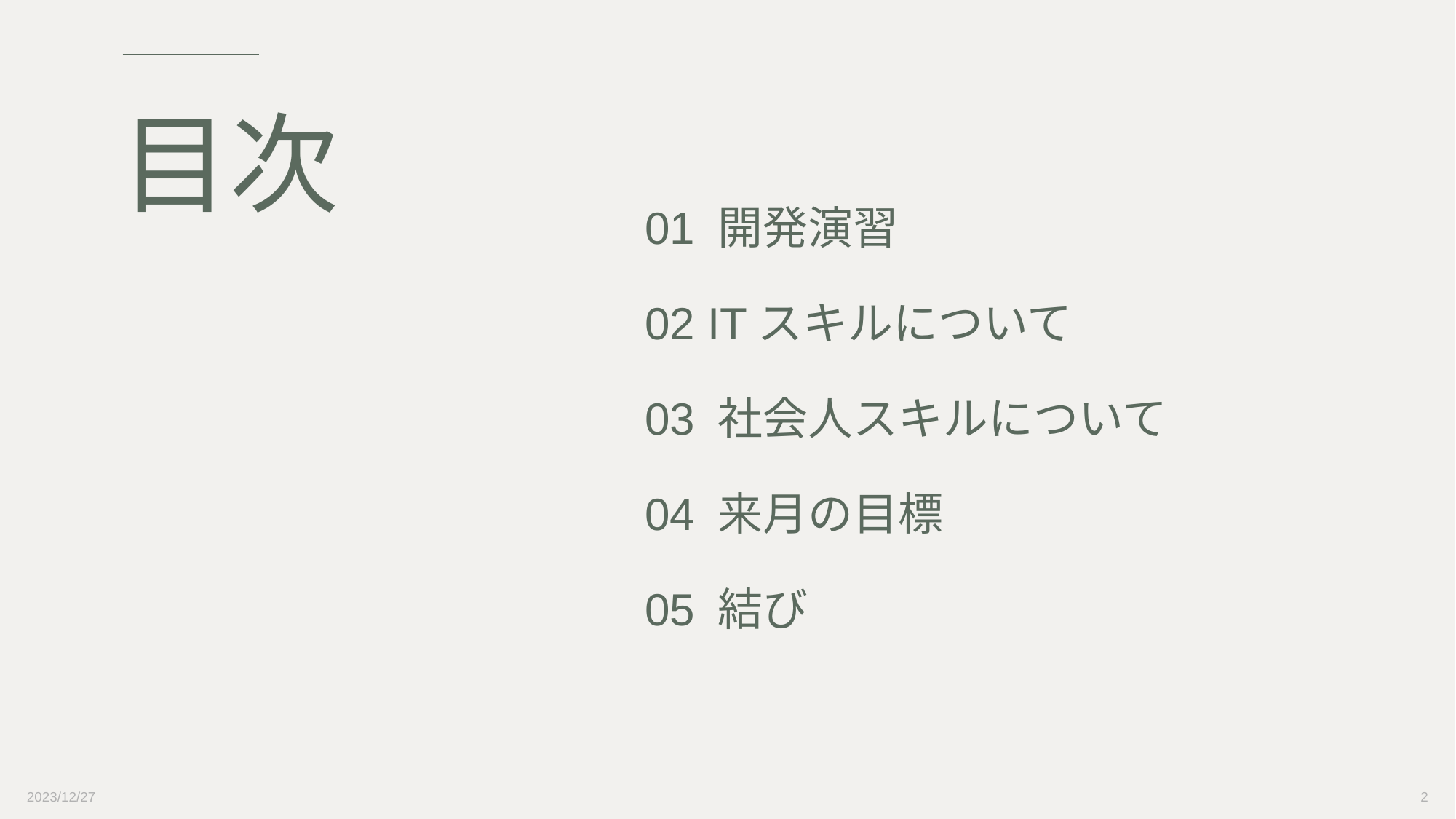

# 目次
01 開発演習
02 ITスキルについて
03 社会人スキルについて
04 来月の目標
05 結び

2023/12/27
2